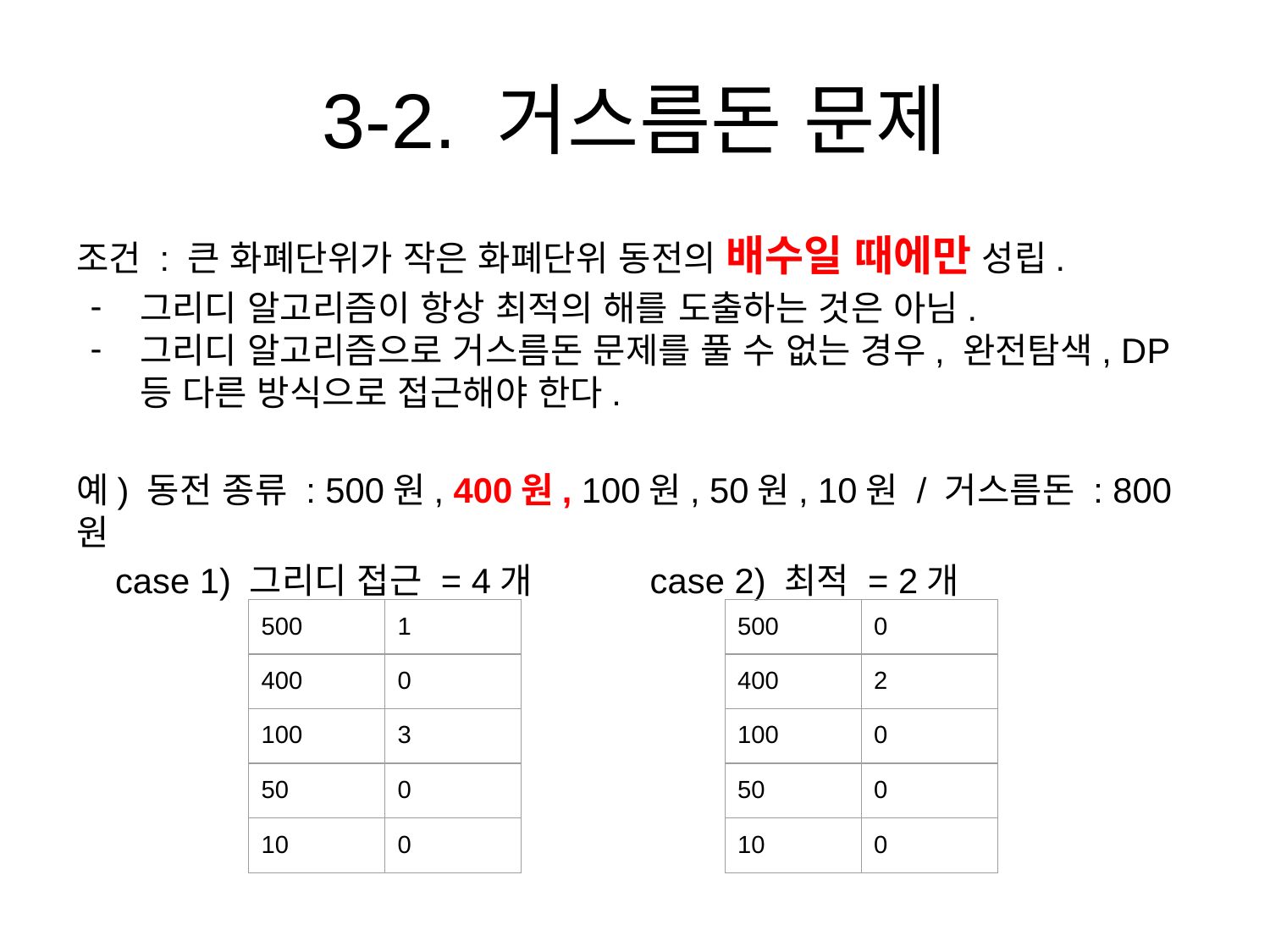

# 3-2. 거스름돈 문제
조건 : 큰 화폐단위가 작은 화폐단위 동전의 배수일 때에만 성립.
그리디 알고리즘이 항상 최적의 해를 도출하는 것은 아님.
그리디 알고리즘으로 거스름돈 문제를 풀 수 없는 경우, 완전탐색, DP 등 다른 방식으로 접근해야 한다.

예) 동전 종류 : 500원, 400원, 100원, 50원, 10원 / 거스름돈 : 800원
    case 1) 그리디 접근 = 4개           case 2) 최적 = 2개

| 500 | 1 |
| --- | --- |
| 400 | 0 |
| 100 | 3 |
| 50 | 0 |
| 10 | 0 |
| 500 | 0 |
| --- | --- |
| 400 | 2 |
| 100 | 0 |
| 50 | 0 |
| 10 | 0 |